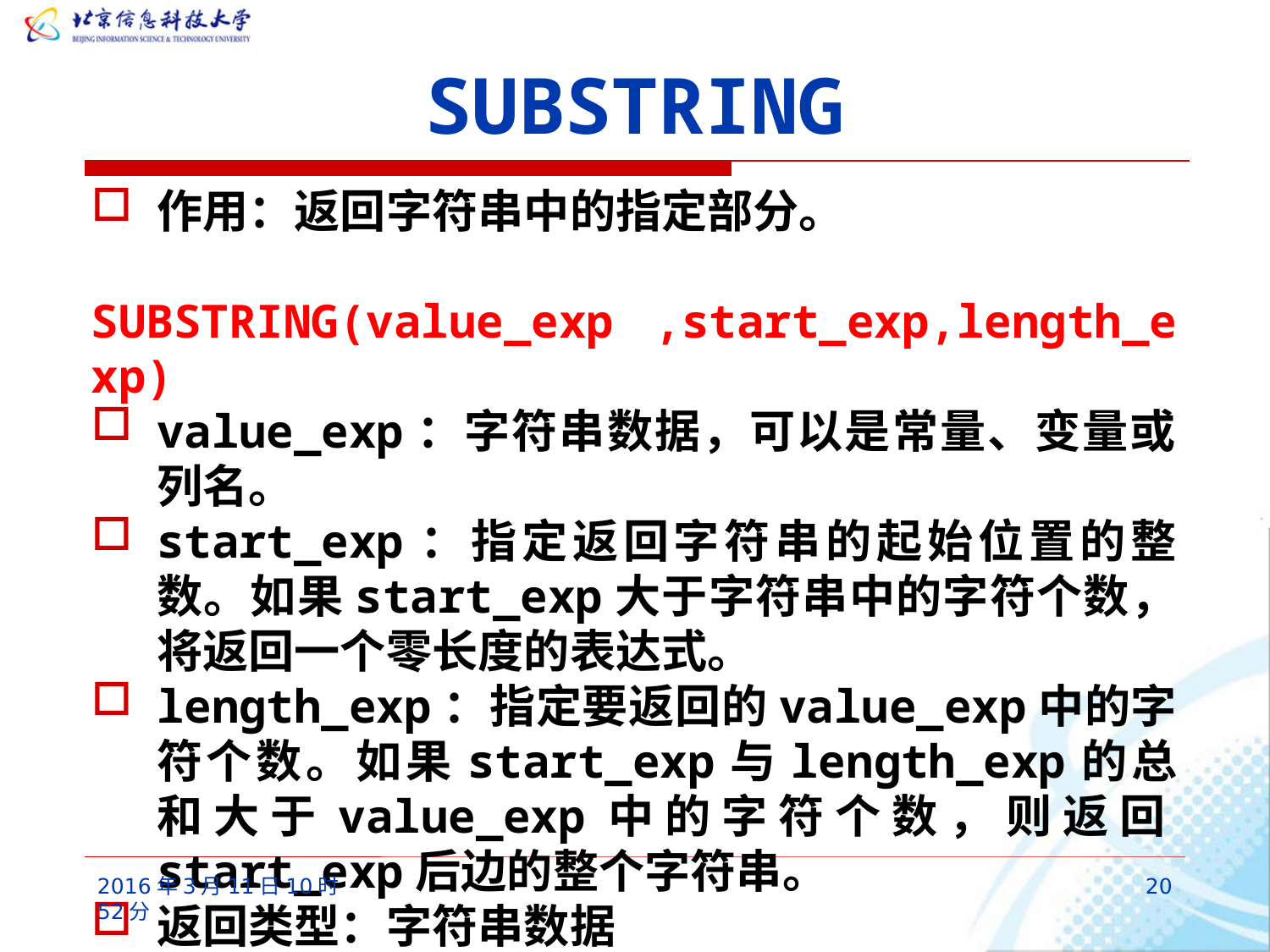

# SUBSTRING
作用：返回字符串中的指定部分。
 SUBSTRING(value_exp ,start_exp,length_exp)
value_exp：字符串数据，可以是常量、变量或列名。
start_exp：指定返回字符串的起始位置的整数。如果start_exp大于字符串中的字符个数，将返回一个零长度的表达式。
length_exp：指定要返回的value_exp中的字符个数。如果start_exp与length_exp的总和大于value_exp中的字符个数，则返回start_exp后边的整个字符串。
返回类型：字符串数据
2016年3月11日10时52分
20